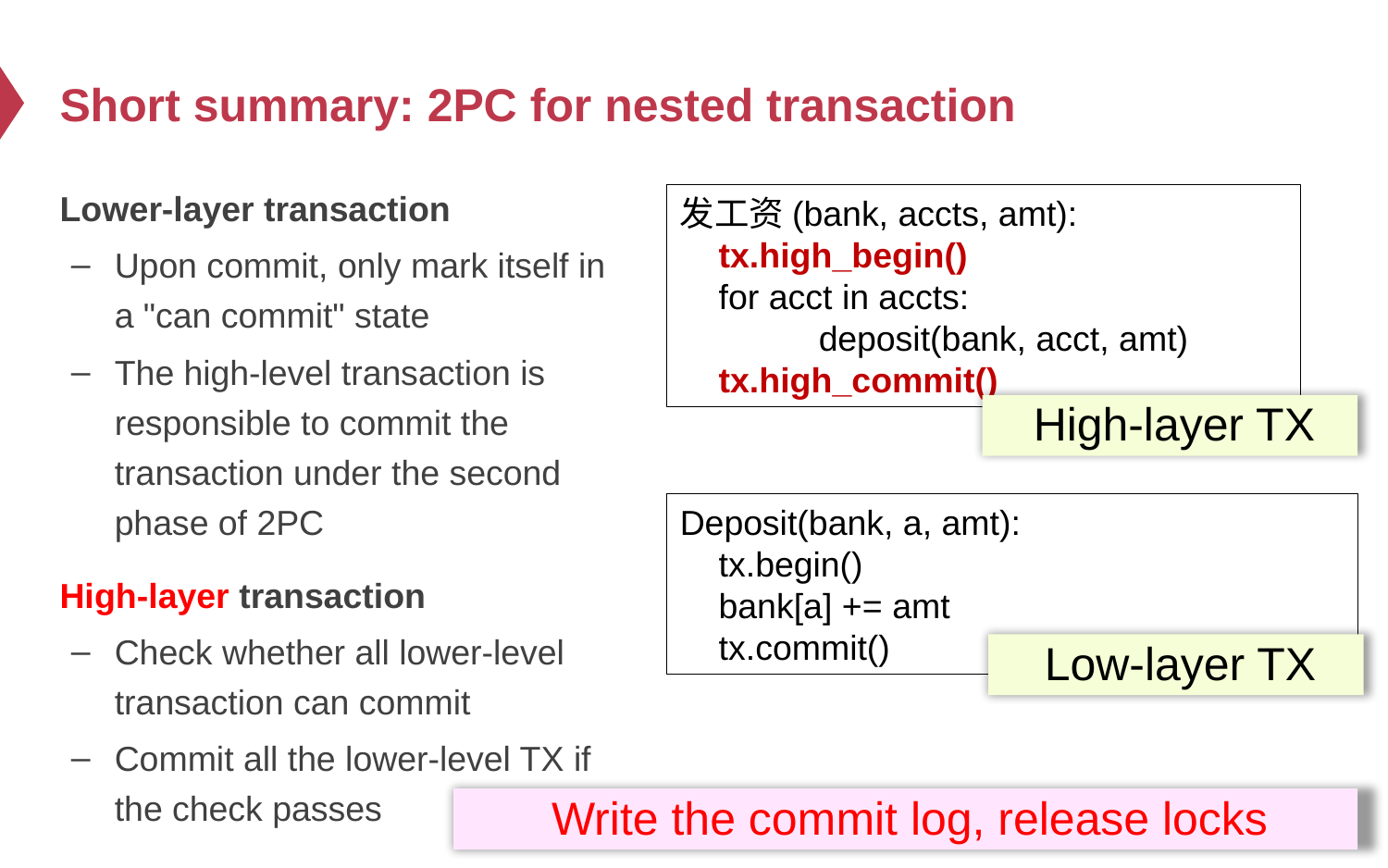

# Short summary: 2PC for nested transaction
Lower-layer transaction
Upon commit, only mark itself in a "can commit" state
The high-level transaction is responsible to commit the transaction under the second phase of 2PC
High-layer transaction
Check whether all lower-level transaction can commit
Commit all the lower-level TX if the check passes
发工资(bank, accts, amt):
    tx.high_begin()
    for acct in accts:
	deposit(bank, acct, amt)
    tx.high_commit()
High-layer TX
Deposit(bank, a, amt):
    tx.begin()
    bank[a] += amt
    tx.commit()
Low-layer TX
Write the commit log, release locks
52